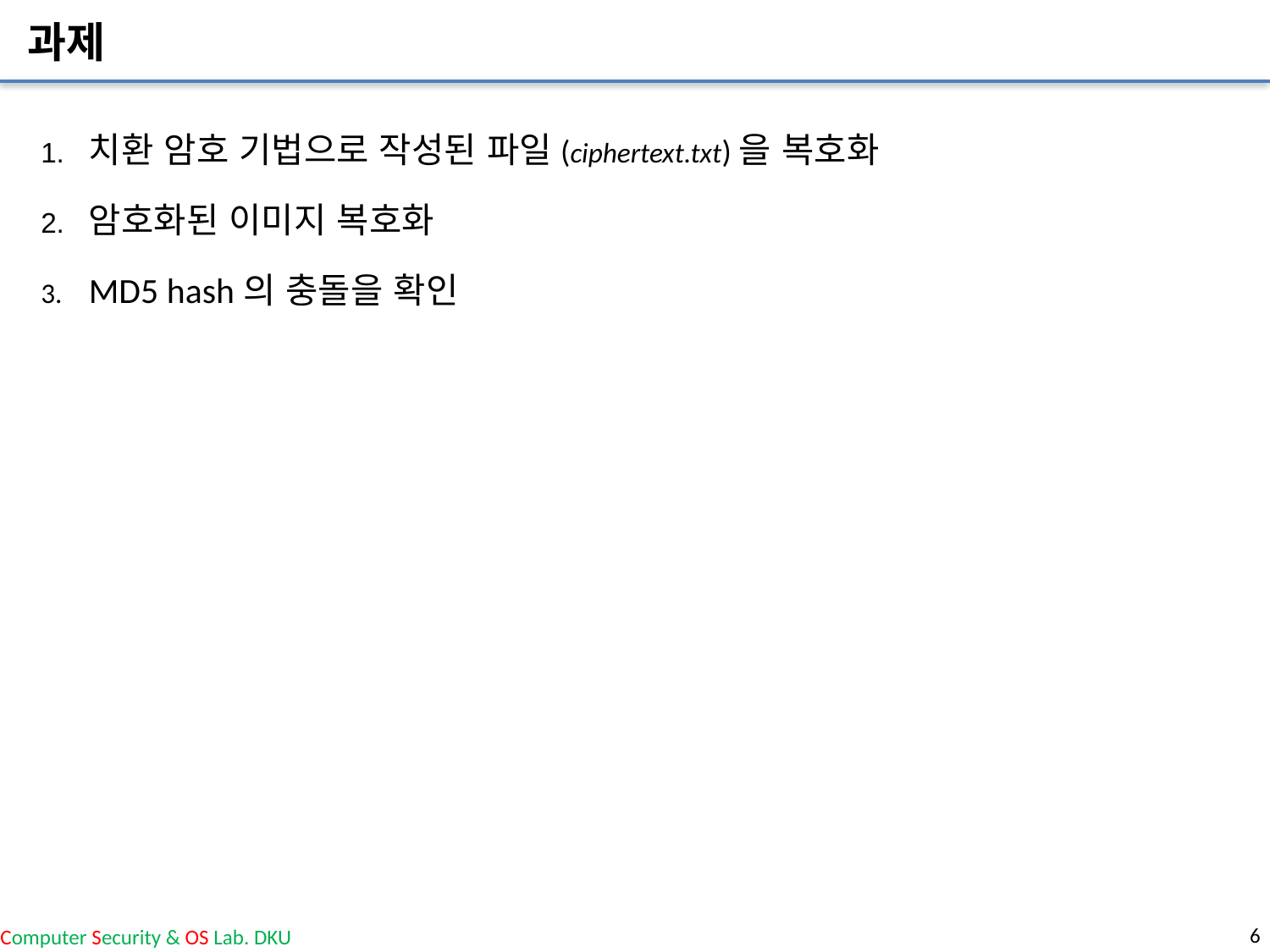

# 과제
치환 암호 기법으로 작성된 파일(ciphertext.txt)을 복호화
암호화된 이미지 복호화
MD5 hash의 충돌을 확인

6